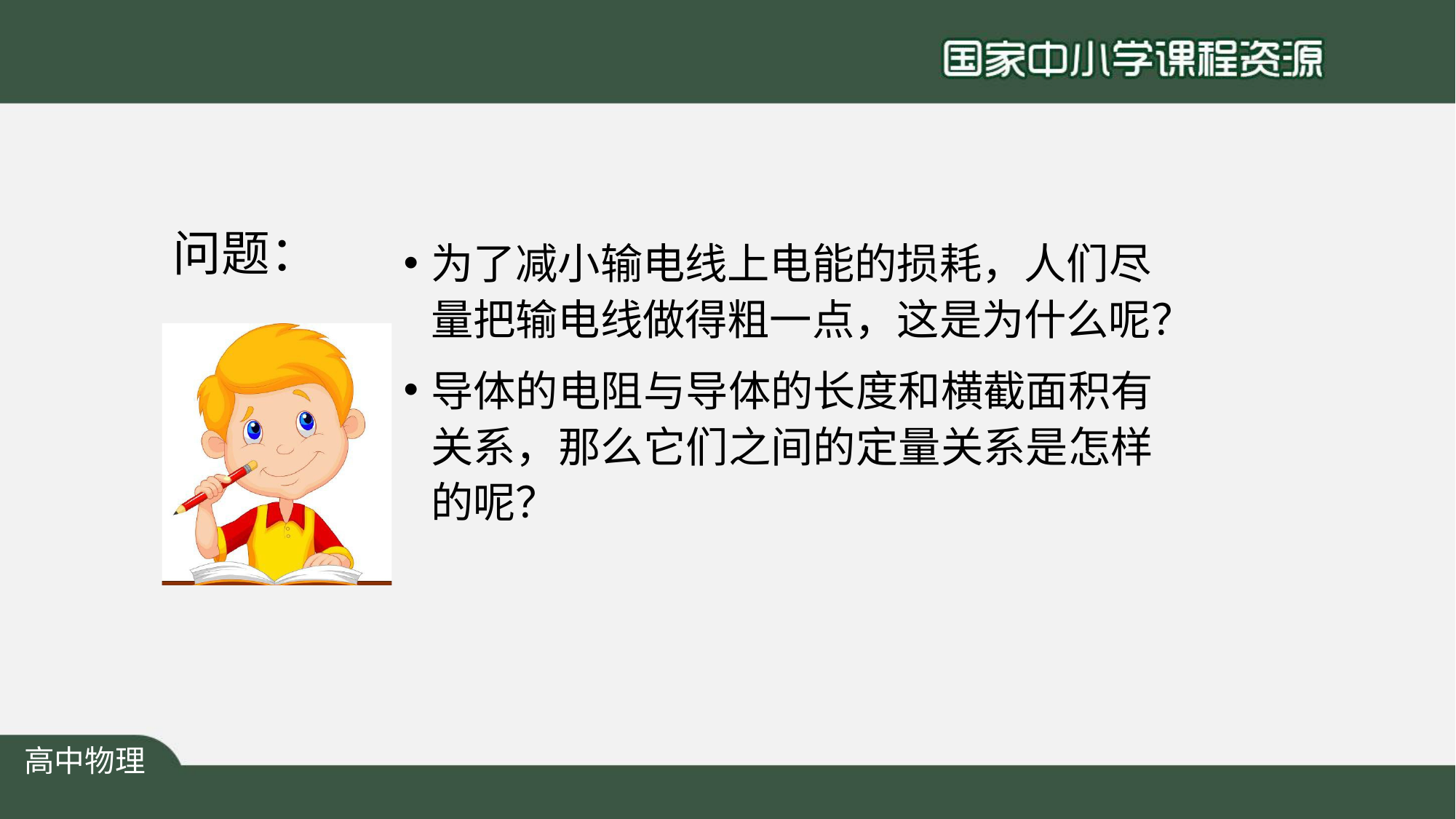

问题：
为了减小输电线上电能的损耗，人们尽 量把输电线做得粗一点，这是为什么呢？
导体的电阻与导体的长度和横截面积有 关系，那么它们之间的定量关系是怎样 的呢？

高中物理